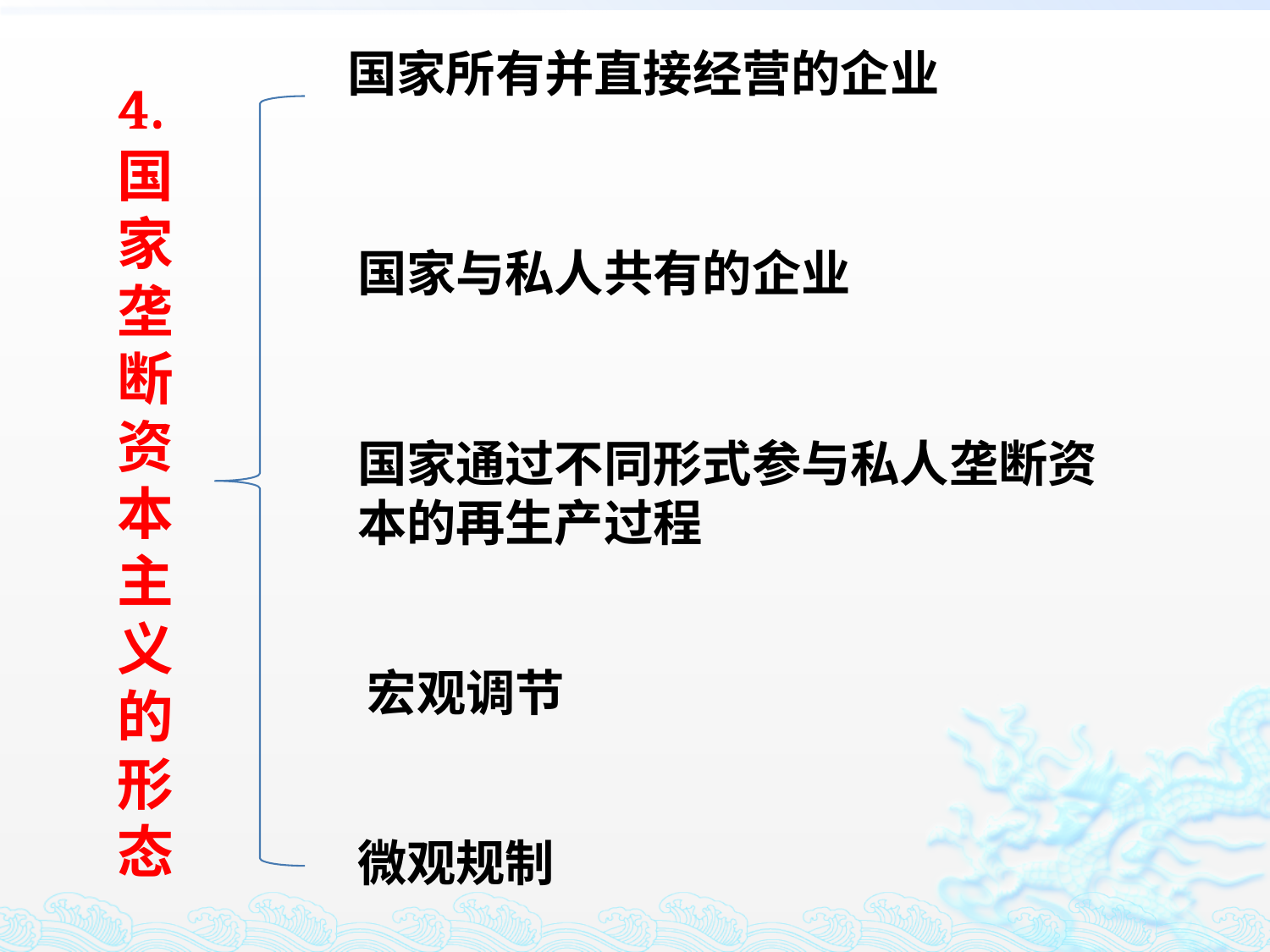

国家所有并直接经营的企业
4.国家垄断资本主义的形态

国家与私人共有的企业
国家通过不同形式参与私人垄断资本的再生产过程
宏观调节
微观规制